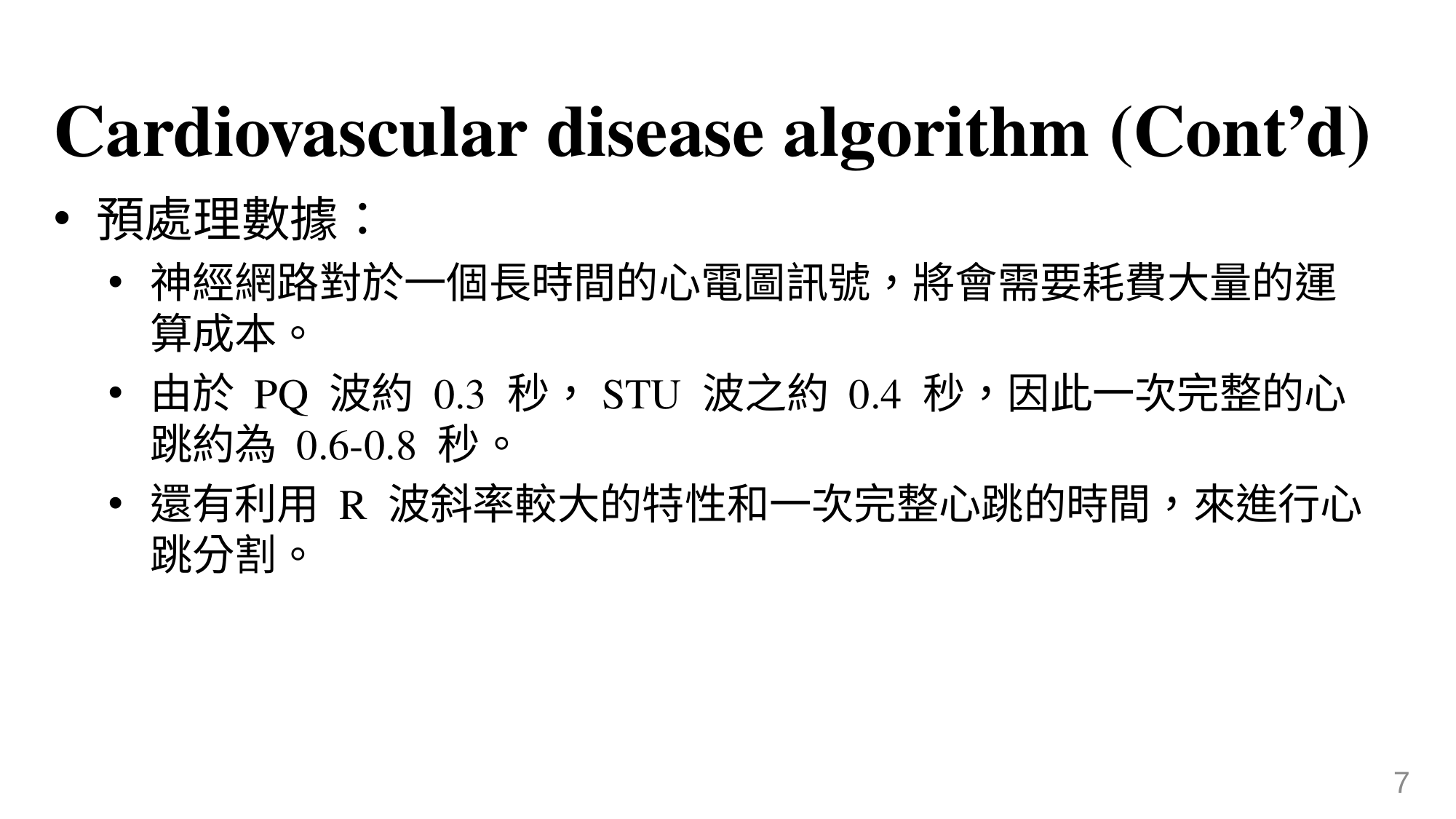

# Cardiovascular disease algorithm (Cont’d)
預處理數據：
神經網路對於一個長時間的心電圖訊號，將會需要耗費大量的運算成本。
由於 PQ 波約 0.3 秒，STU 波之約 0.4 秒，因此一次完整的心跳約為 0.6-0.8 秒。
還有利用 R 波斜率較大的特性和一次完整心跳的時間，來進行心跳分割。

7